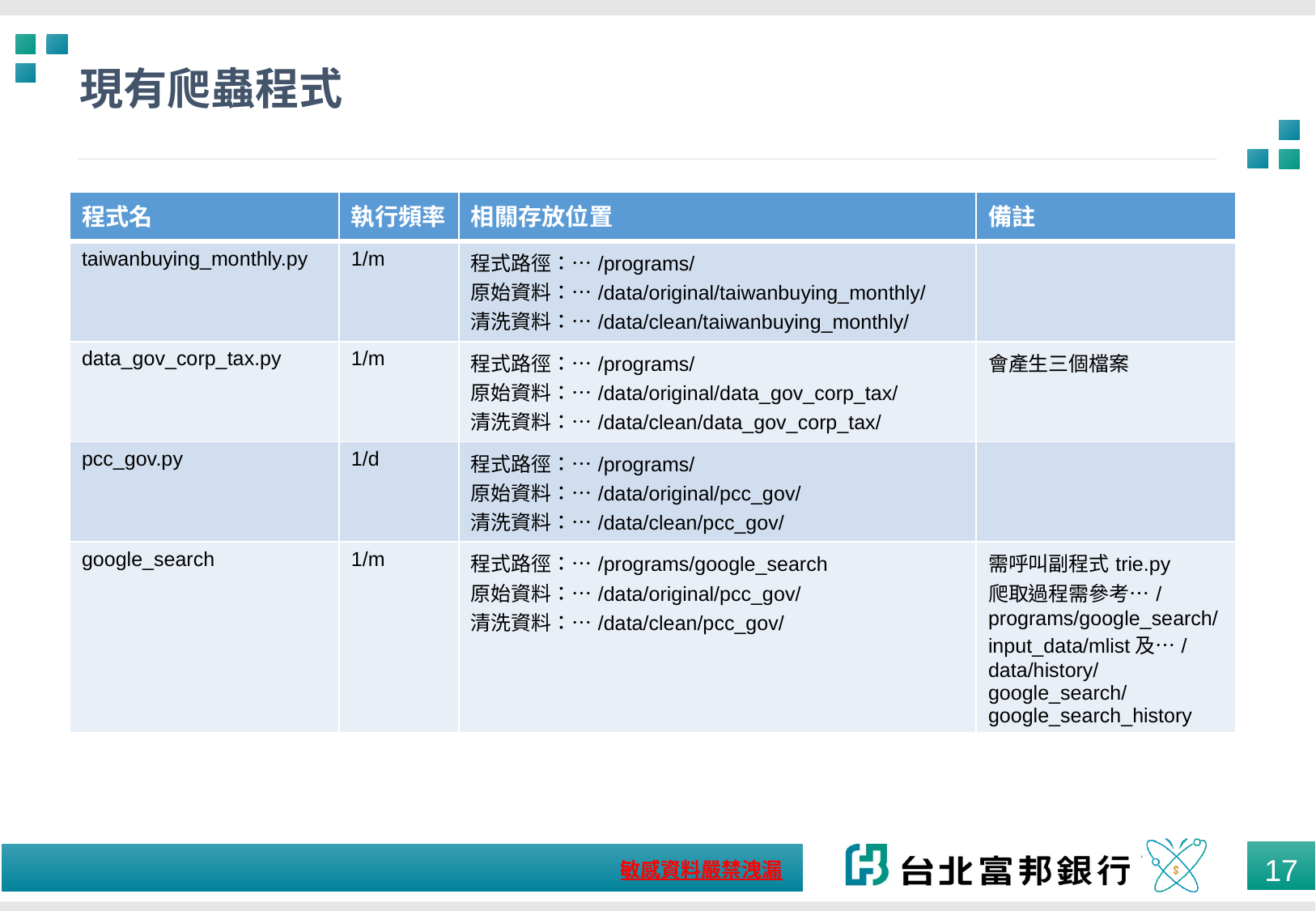

# 現有爬蟲程式
| 程式名 | 執行頻率 | 相關存放位置 | 備註 |
| --- | --- | --- | --- |
| taiwanbuying\_monthly.py | 1/m | 程式路徑：…/programs/ 原始資料：…/data/original/taiwanbuying\_monthly/ 清洗資料：…/data/clean/taiwanbuying\_monthly/ |  |
| data\_gov\_corp\_tax.py | 1/m | 程式路徑：…/programs/ 原始資料：…/data/original/data\_gov\_corp\_tax/ 清洗資料：…/data/clean/data\_gov\_corp\_tax/ | 會產生三個檔案 |
| pcc\_gov.py | 1/d | 程式路徑：…/programs/ 原始資料：…/data/original/pcc\_gov/ 清洗資料：…/data/clean/pcc\_gov/ |  |
| google\_search | 1/m | 程式路徑：…/programs/google\_search 原始資料：…/data/original/pcc\_gov/ 清洗資料：…/data/clean/pcc\_gov/ | 需呼叫副程式trie.py 爬取過程需參考…/programs/google\_search/input\_data/mlist及…/data/history/google\_search/google\_search\_history |